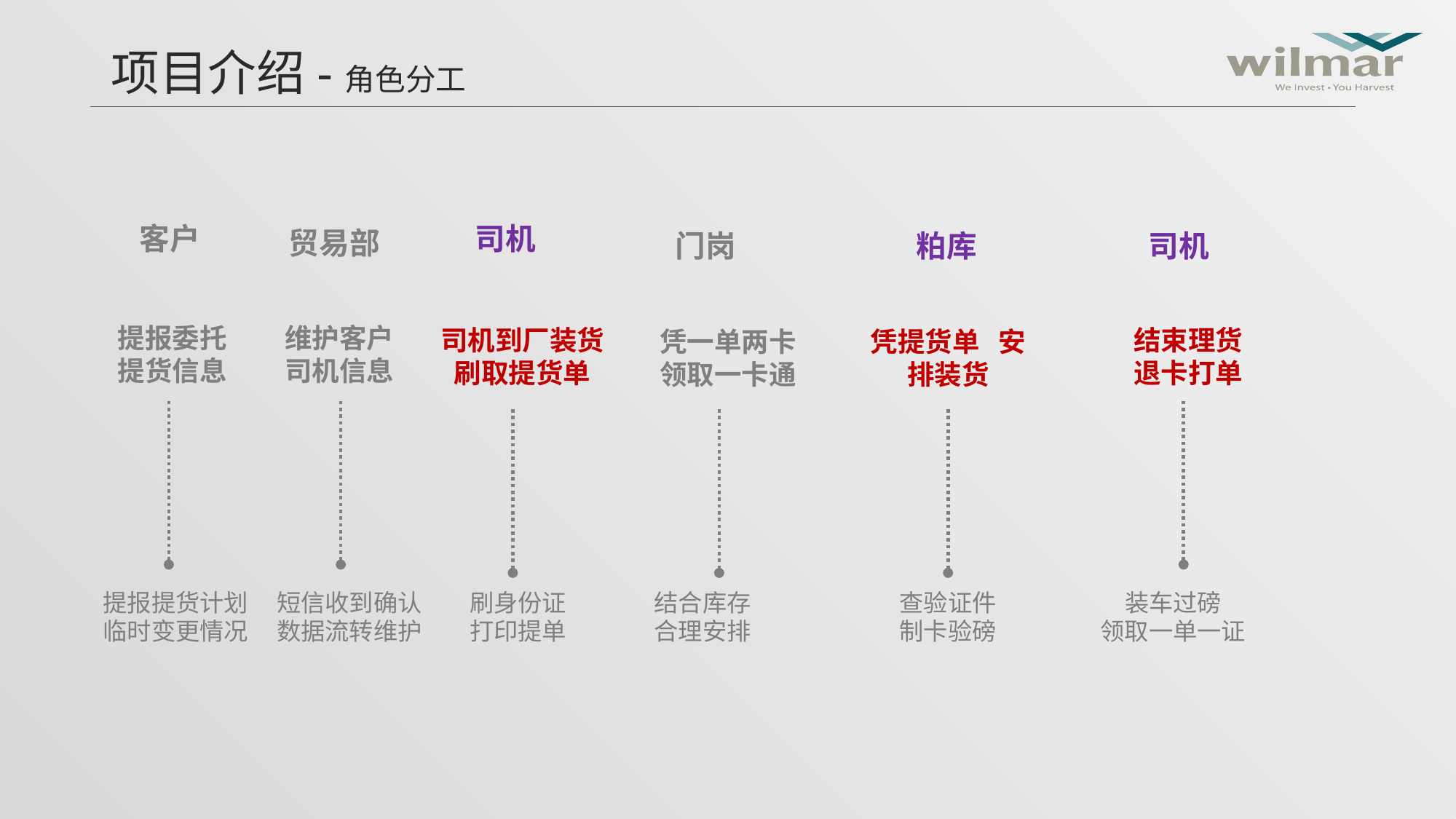

# 项目介绍-角色分工
客户
司机
贸易部
粕库
门岗
司机
提报委托提货信息
维护客户司机信息
结束理货
退卡打单
司机到厂装货
刷取提货单
凭一单两卡
领取一卡通
凭提货单   安排装货
提报提货计划
临时变更情况
短信收到确认
数据流转维护
刷身份证
打印提单
结合库存
合理安排
查验证件
制卡验磅
装车过磅
领取一单一证